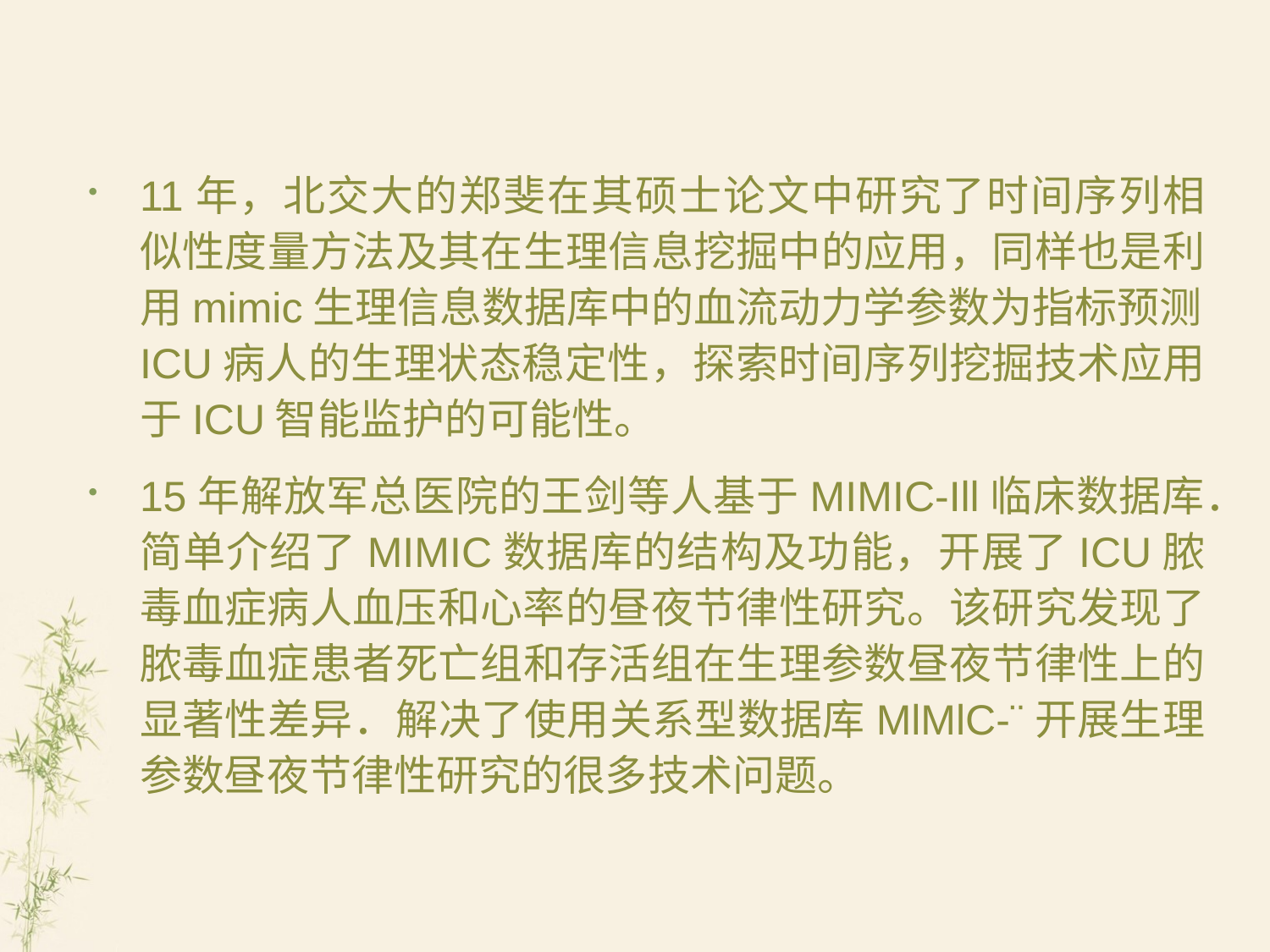

#
11年，北交大的郑斐在其硕士论文中研究了时间序列相似性度量方法及其在生理信息挖掘中的应用，同样也是利用mimic生理信息数据库中的血流动力学参数为指标预测ICU病人的生理状态稳定性，探索时间序列挖掘技术应用于ICU智能监护的可能性。
15年解放军总医院的王剑等人基于MIMIC-Ill临床数据库．简单介绍了MIMIC数据库的结构及功能，开展了ICU脓毒血症病人血压和心率的昼夜节律性研究。该研究发现了脓毒血症患者死亡组和存活组在生理参数昼夜节律性上的显著性差异．解决了使用关系型数据库MlMlC-¨开展生理参数昼夜节律性研究的很多技术问题。